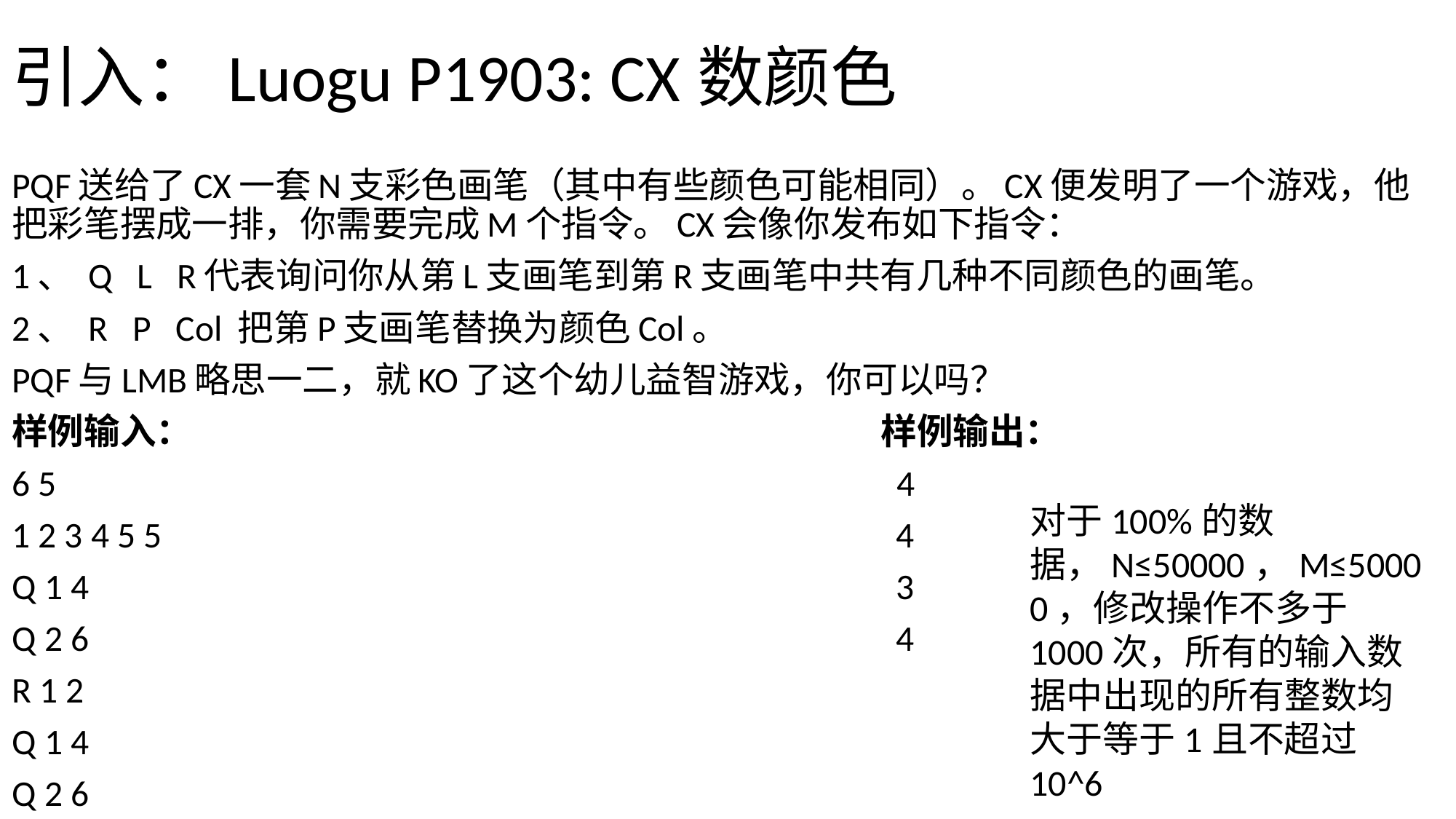

# 引入：Luogu P1903: CX数颜色

PQF送给了CX一套N支彩色画笔（其中有些颜色可能相同）。CX便发明了一个游戏，他把彩笔摆成一排，你需要完成M个指令。CX会像你发布如下指令：
1、 Q   L   R代表询问你从第L支画笔到第R支画笔中共有几种不同颜色的画笔。
2、 R   P   Col 把第P支画笔替换为颜色Col。
PQF与LMB略思一二，就KO了这个幼儿益智游戏，你可以吗？
样例输入：                                                                                      样例输出：
6 5                                                                                                       4
1 2 3 4 5 5                                                                                          4
Q 1 4                                                                                                   3
Q 2 6                                                                                                   4
R 1 2
Q 1 4
Q 2 6
对于100%的数据，N≤50000，M≤50000，修改操作不多于1000次，所有的输入数据中出现的所有整数均大于等于1且不超过10^6